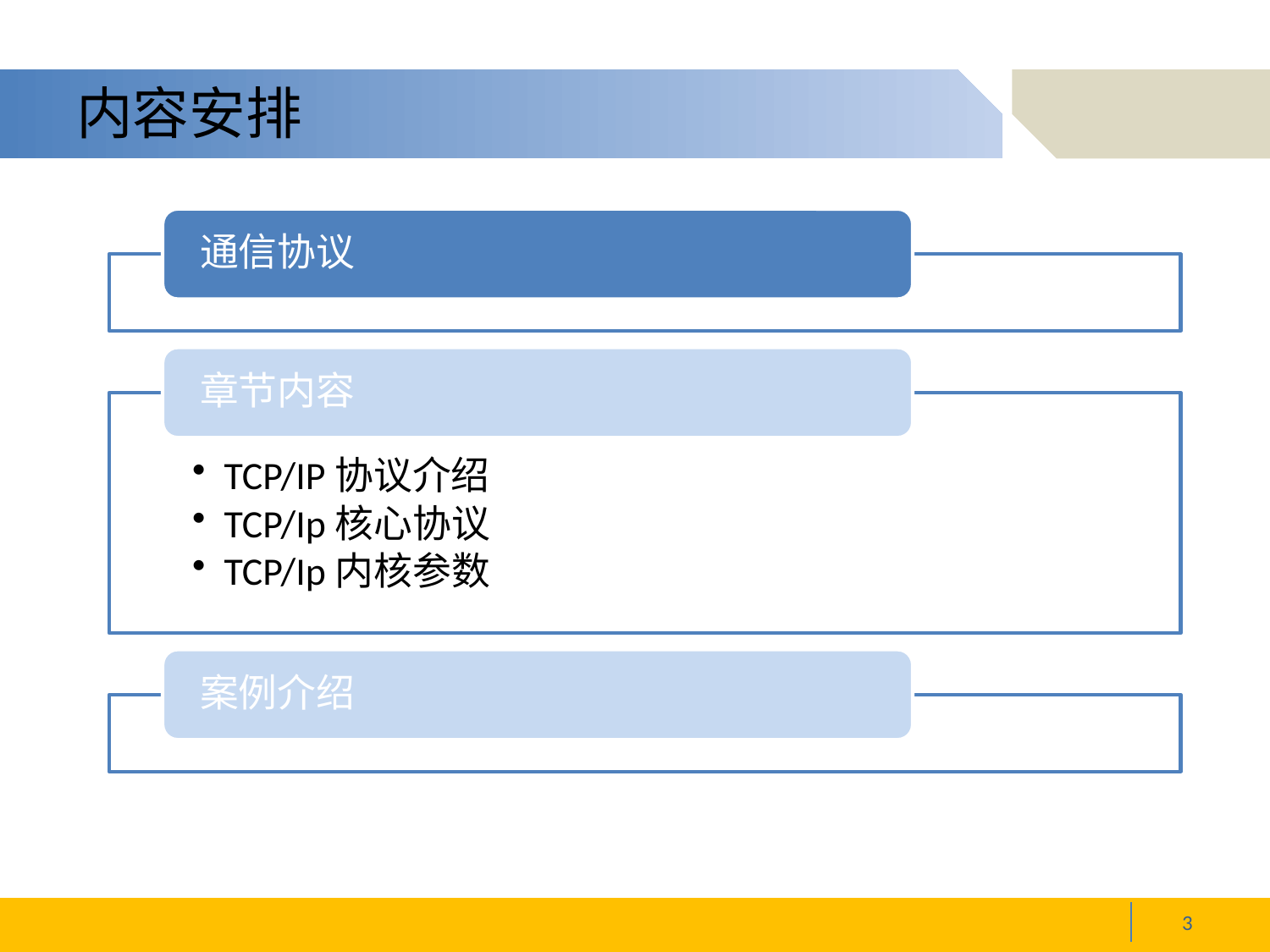

# 内容安排
通信协议
TCP/IP协议介绍
TCP/Ip核心协议
TCP/Ip内核参数
章节内容
案例介绍
3